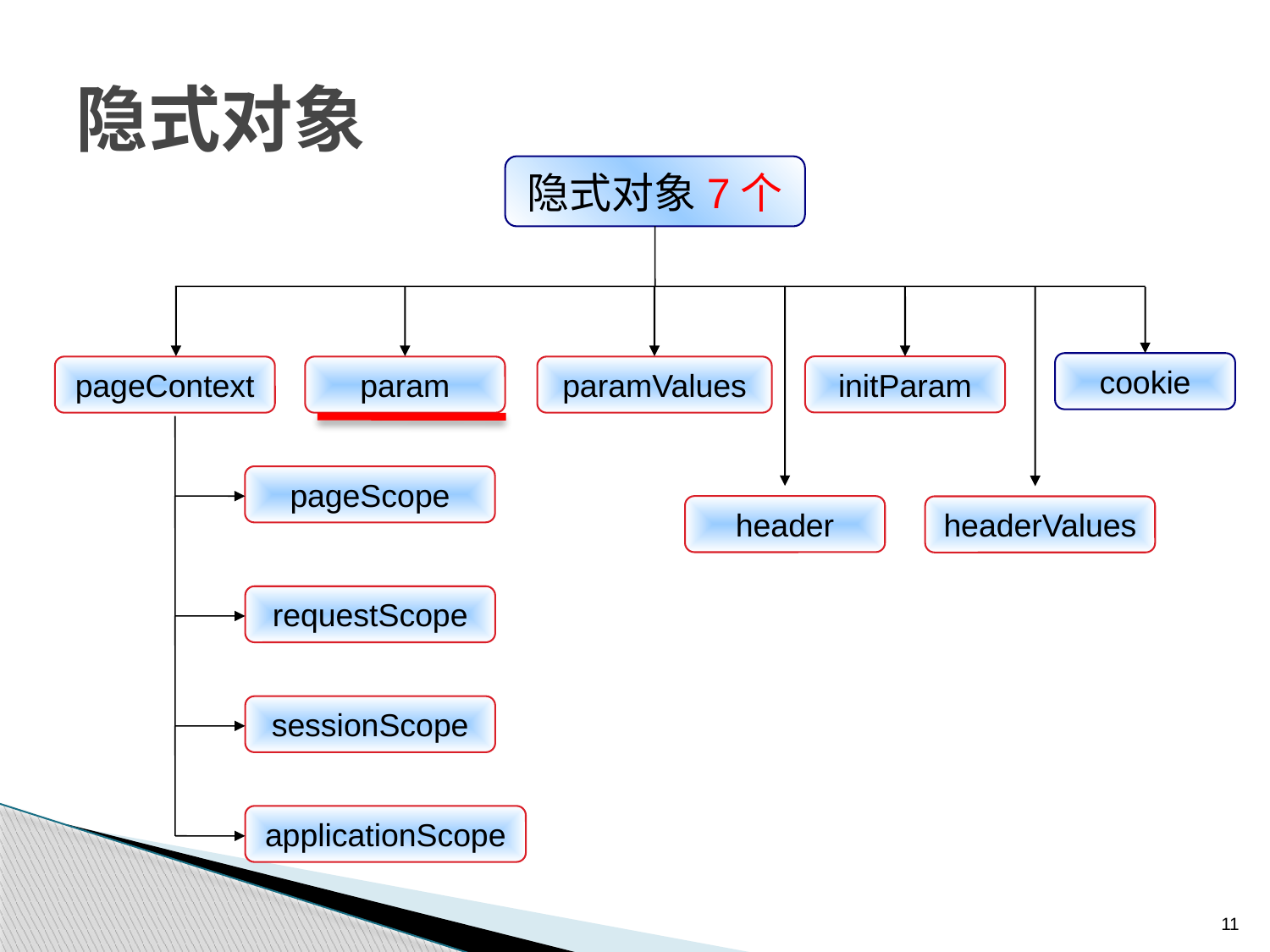

# 隐式对象
隐式对象7个

header

pageContext

param

paramValues

initParam

headerValues

cookie

pageScope

requestScope

sessionScope

applicationScope

11